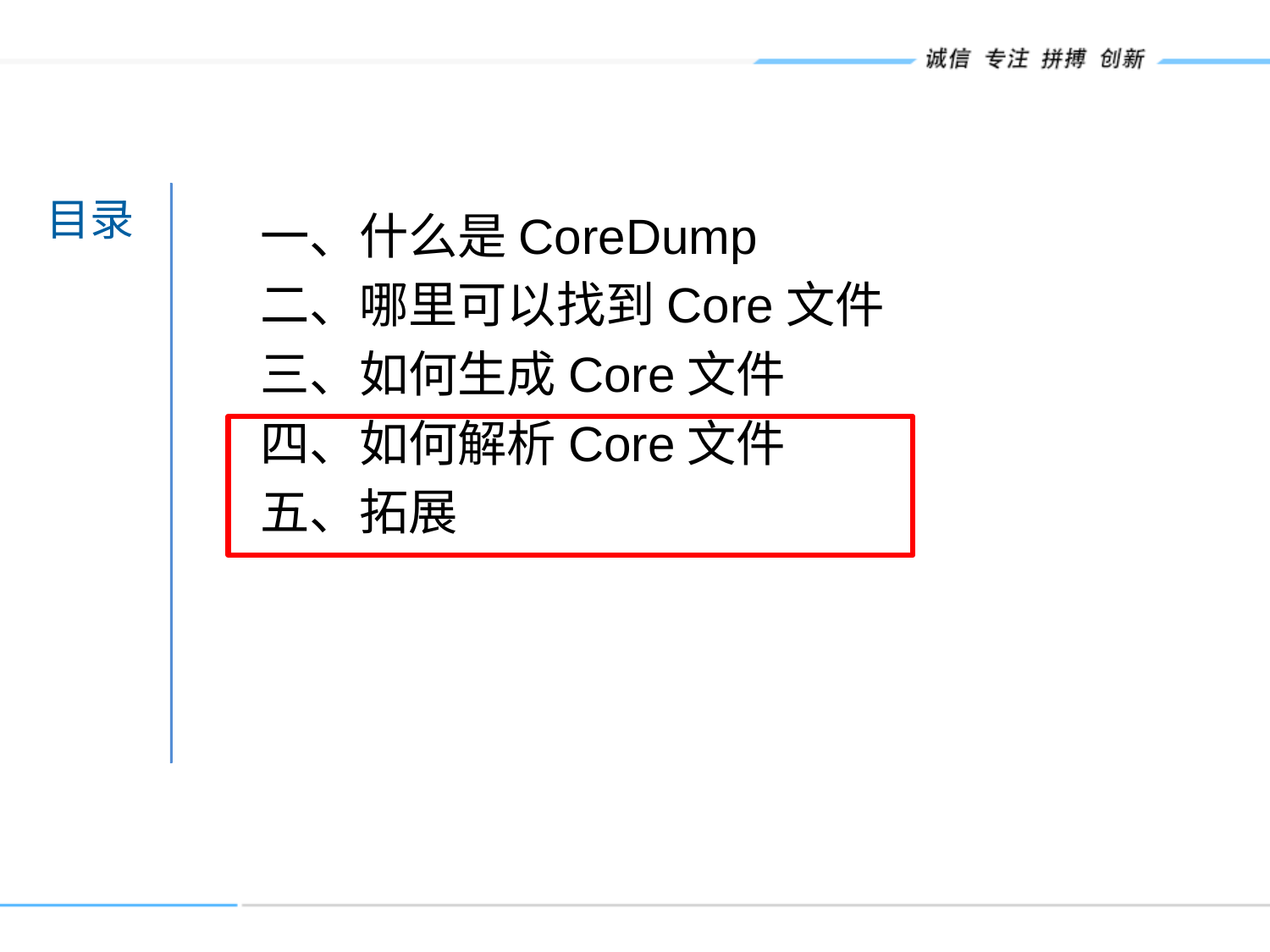

目录
一、什么是CoreDump
二、哪里可以找到Core文件
三、如何生成Core文件
四、如何解析Core文件
五、拓展